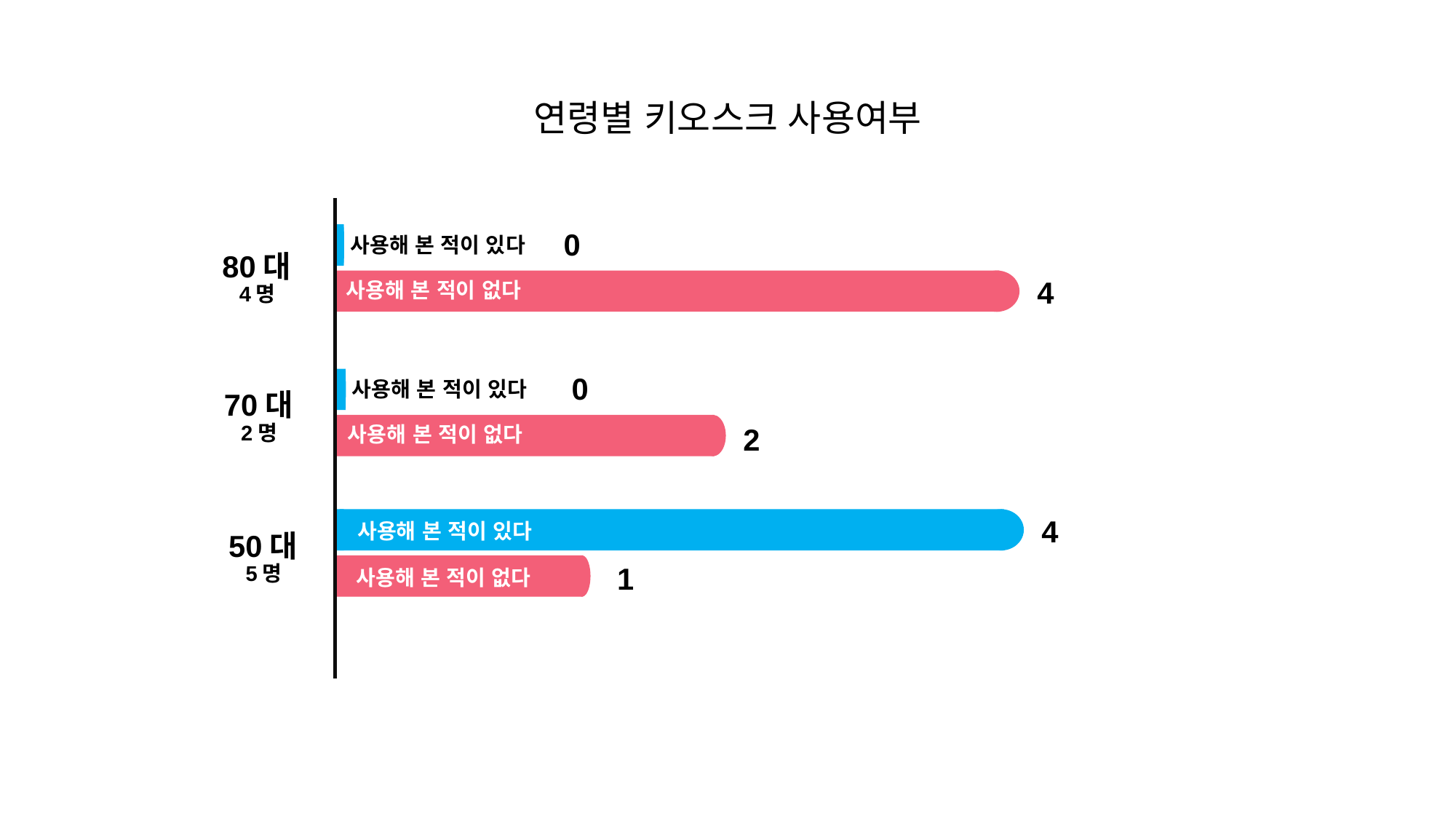

연령별 키오스크 사용여부
0

사용해 본 적이 있다
80대
4

사용해 본 적이 없다
4명
0

사용해 본 적이 있다
70대
2명

2
사용해 본 적이 없다
4

사용해 본 적이 있다
사용해 본 적이 있다
50대
1
5명

사용해 본 적이 없다
화면이 너무 커서